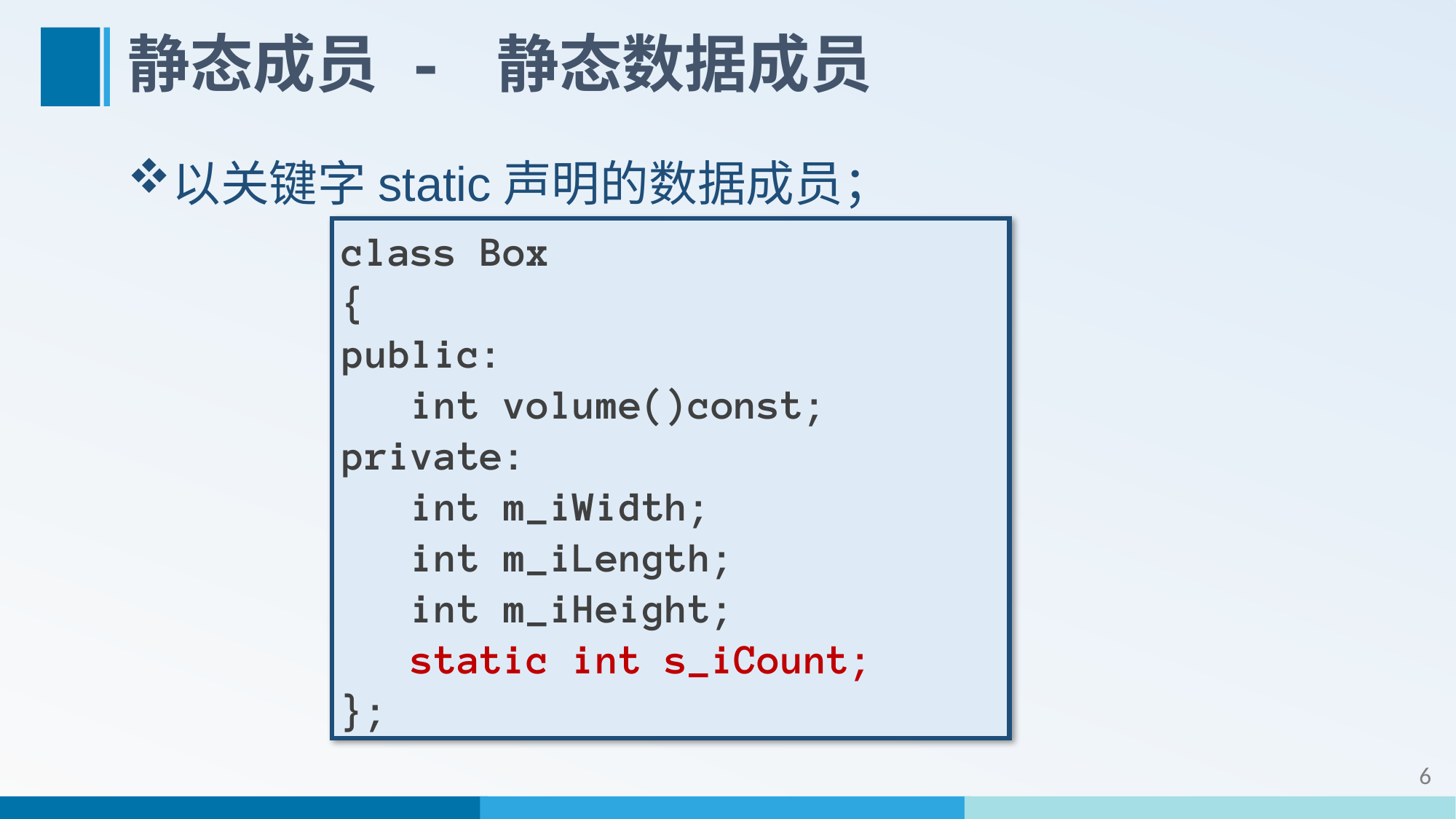

# 静态成员 - 静态数据成员
以关键字static声明的数据成员；
class Box
{
public:
   int volume()const;
private:
   int m_iWidth;
   int m_iLength;
   int m_iHeight;
   static int s_iCount;
};